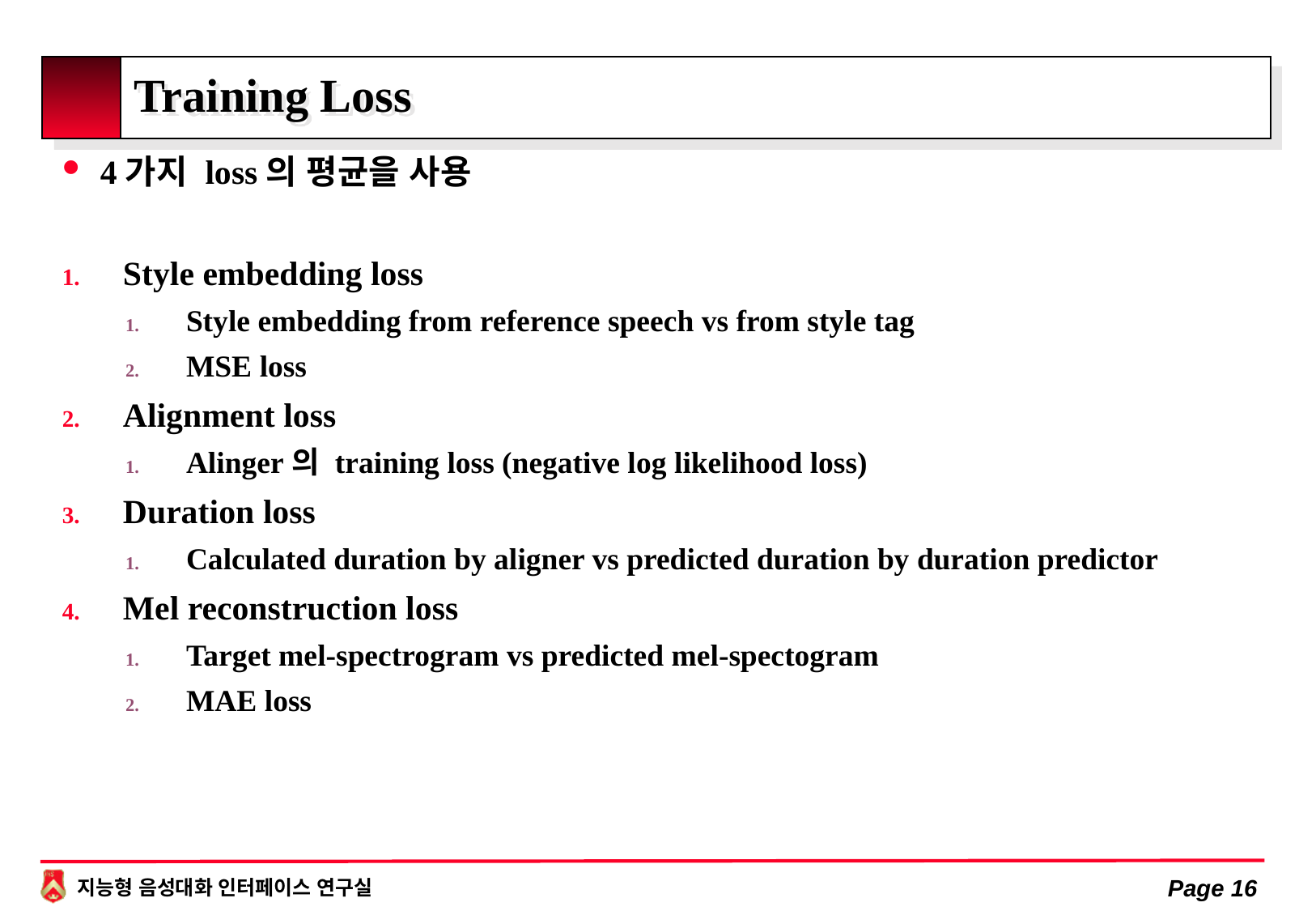

# Training Loss
4가지 loss의 평균을 사용

Style embedding loss
Style embedding from reference speech vs from style tag
MSE loss
Alignment loss
Alinger의 training loss (negative log likelihood loss)
Duration loss
Calculated duration by aligner vs predicted duration by duration predictor
Mel reconstruction loss
Target mel-spectrogram vs predicted mel-spectogram
MAE loss

Page 16